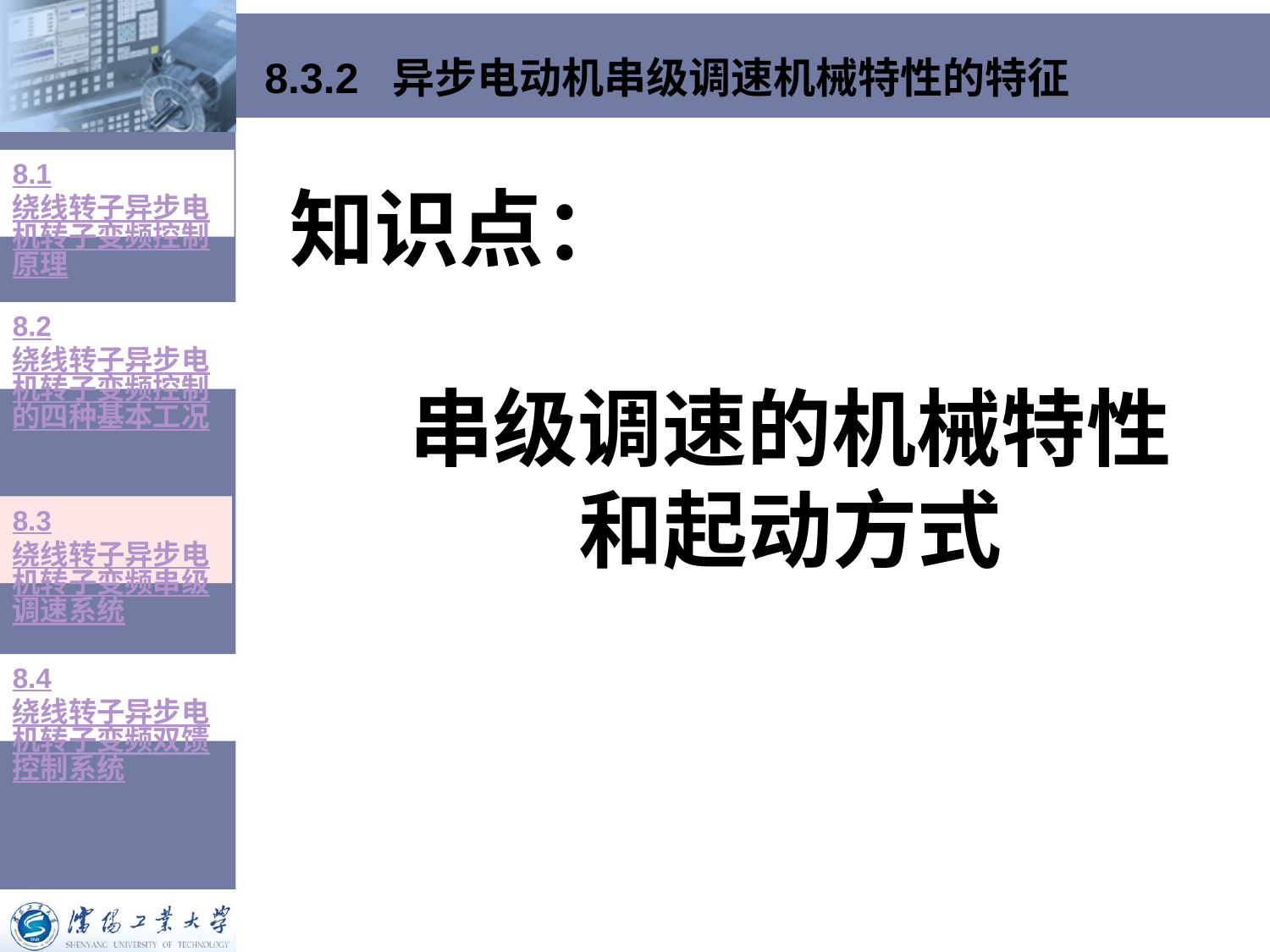

# 8.3.2  异步电动机串级调速机械特性的特征
8.1绕线转子异步电机转子变频控制原理
知识点：
8.2绕线转子异步电机转子变频控制的四种基本工况
串级调速的机械特性和起动方式
8.3绕线转子异步电机转子变频串级调速系统
8.4绕线转子异步电机转子变频双馈控制系统